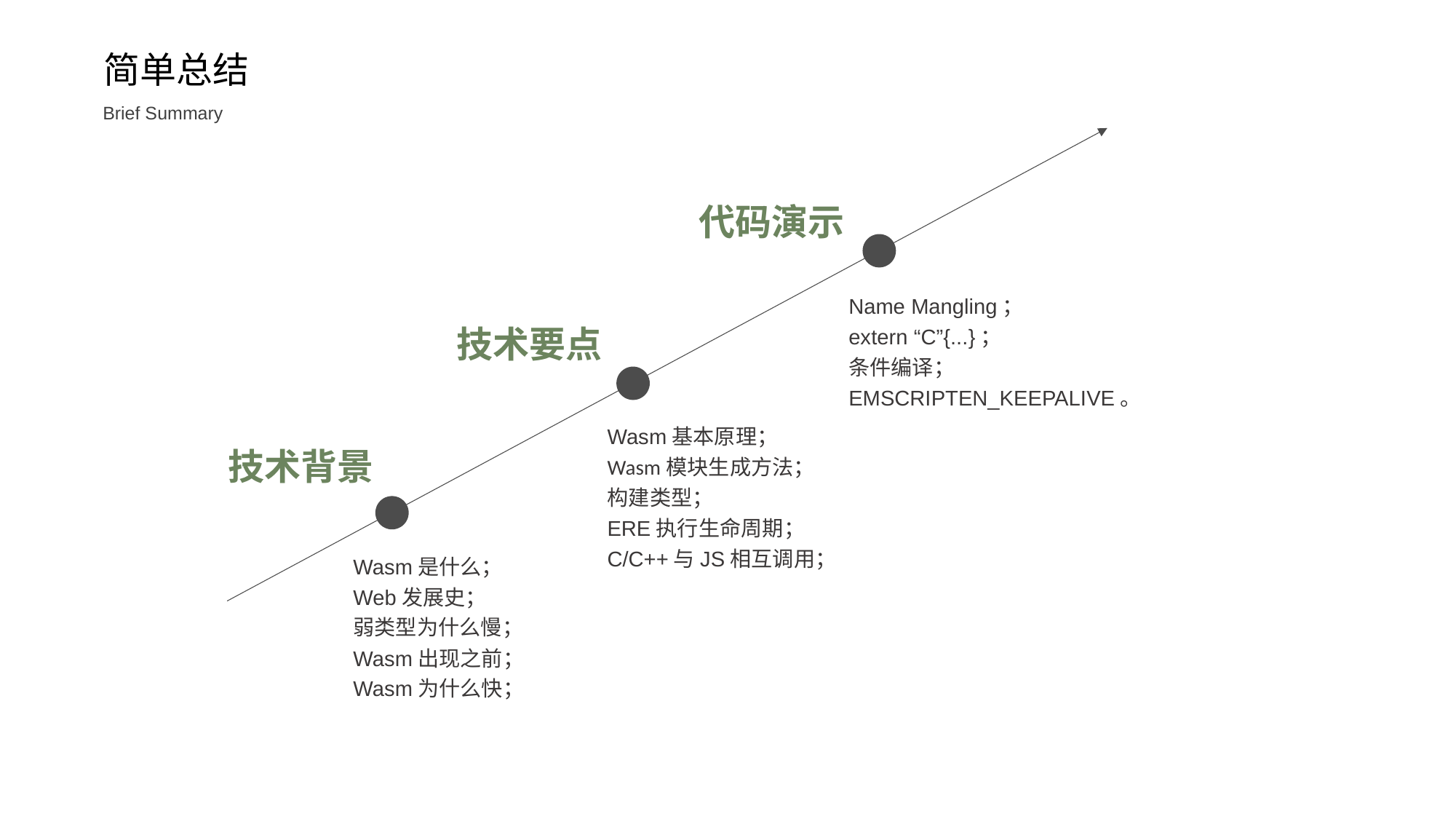

简单总结
Brief Summary

代码演示

Name Mangling；
extern “C”{...}；
条件编译；
EMSCRIPTEN_KEEPALIVE。

技术要点

Wasm基本原理；
Wasm模块生成方法；
构建类型；
ERE执行生命周期；
C/C++与JS相互调用；
技术背景

Wasm是什么；
Web发展史；
弱类型为什么慢；
Wasm出现之前；
Wasm为什么快；